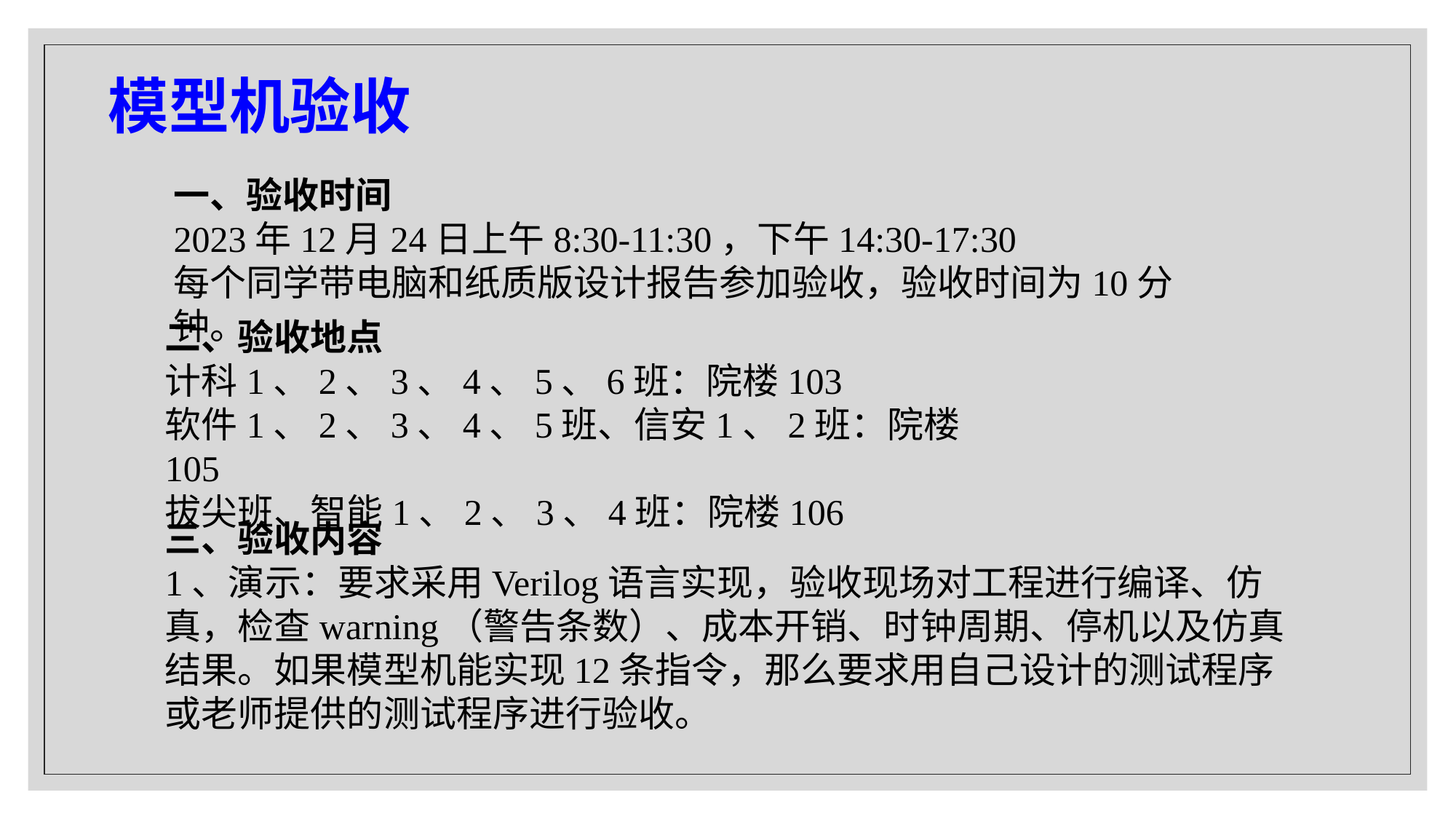

模型机验收
一、验收时间
2023年12月24日上午8:30-11:30，下午14:30-17:30
每个同学带电脑和纸质版设计报告参加验收，验收时间为10分钟。
二、验收地点
计科1、2、3、4、5、6班：院楼103
软件1、2、3、4、5班、信安1、2班：院楼105
拔尖班、智能1、2、3、4班：院楼106
三、验收内容
1、演示：要求采用Verilog语言实现，验收现场对工程进行编译、仿真，检查warning（警告条数）、成本开销、时钟周期、停机以及仿真结果。如果模型机能实现12条指令，那么要求用自己设计的测试程序或老师提供的测试程序进行验收。